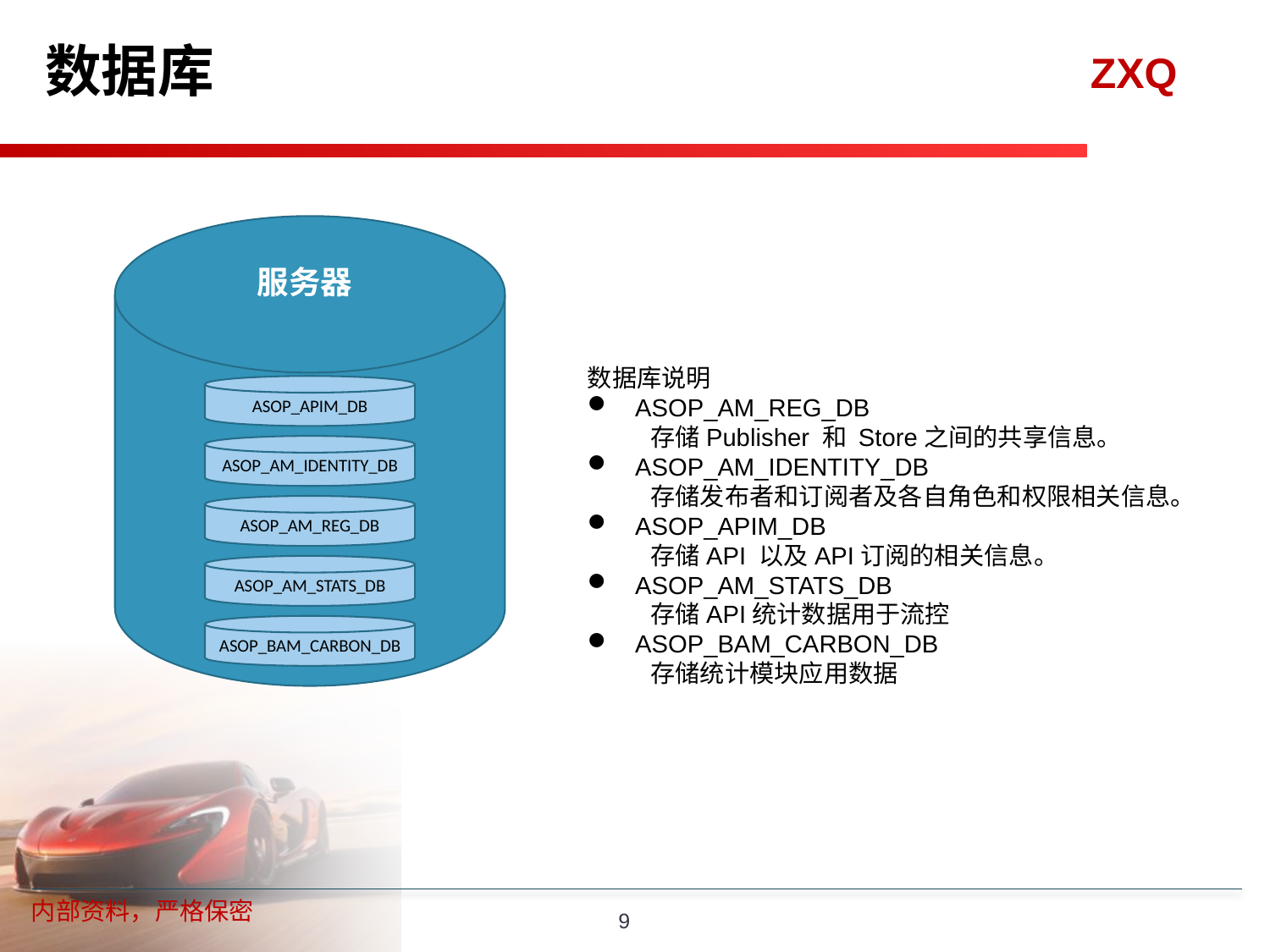

# 数据库

服务器
数据库说明
ASOP_AM_REG_DB
存储Publisher 和 Store之间的共享信息。
ASOP_AM_IDENTITY_DB
存储发布者和订阅者及各自角色和权限相关信息。
ASOP_APIM_DB
存储API 以及API订阅的相关信息。
ASOP_AM_STATS_DB
存储API统计数据用于流控
ASOP_BAM_CARBON_DB
存储统计模块应用数据

ASOP_APIM_DB
ASOP_AM_IDENTITY_DB
ASOP_AM_REG_DB
ASOP_AM_STATS_DB
ASOP_BAM_CARBON_DB
9